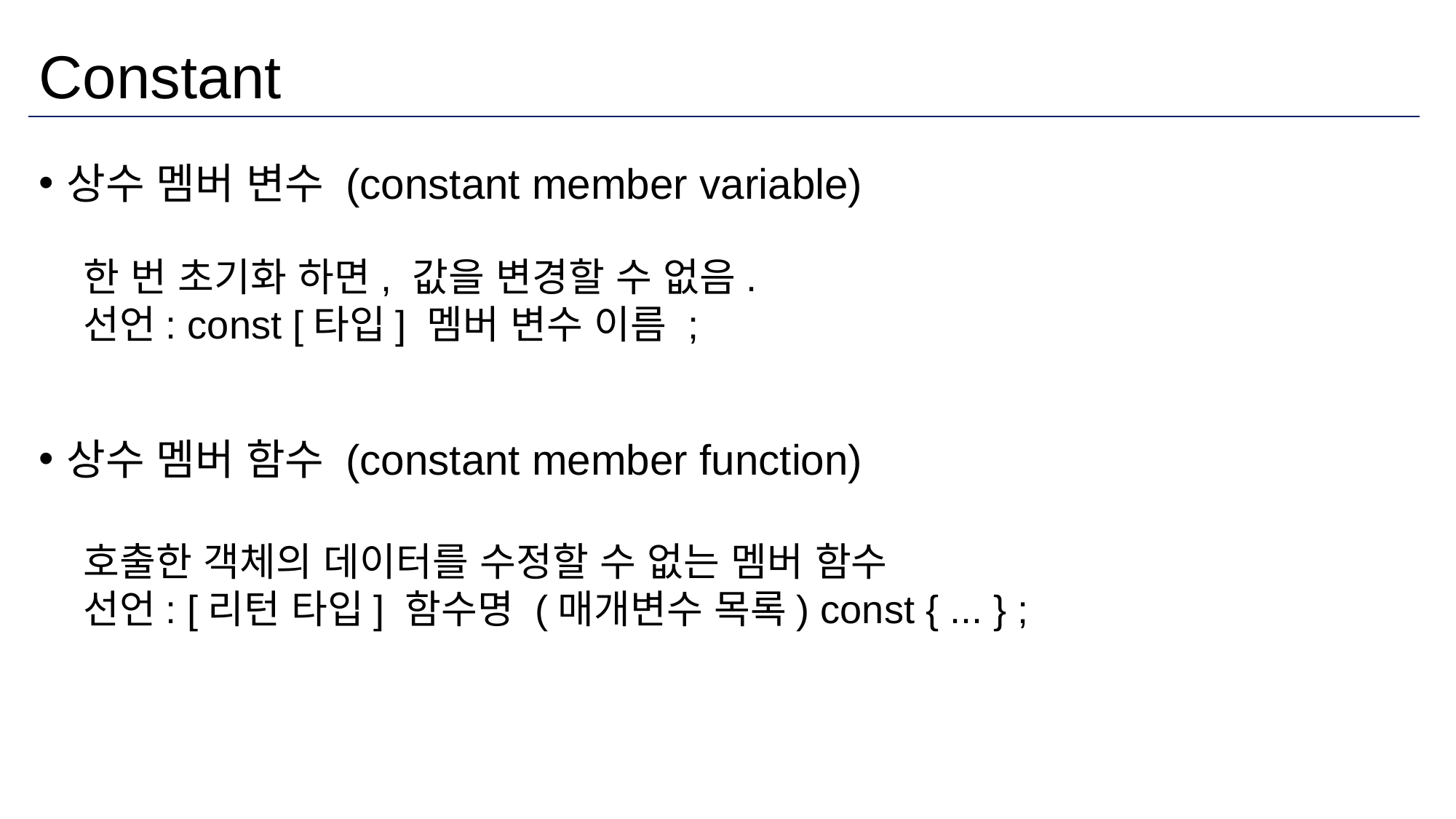

# Constant
상수 멤버 변수 (constant member variable)
한 번 초기화 하면, 값을 변경할 수 없음.
선언: const [타입] 멤버 변수 이름 ;

상수 멤버 함수 (constant member function)
호출한 객체의 데이터를 수정할 수 없는 멤버 함수
선언: [리턴 타입] 함수명 (매개변수 목록) const { ... } ;